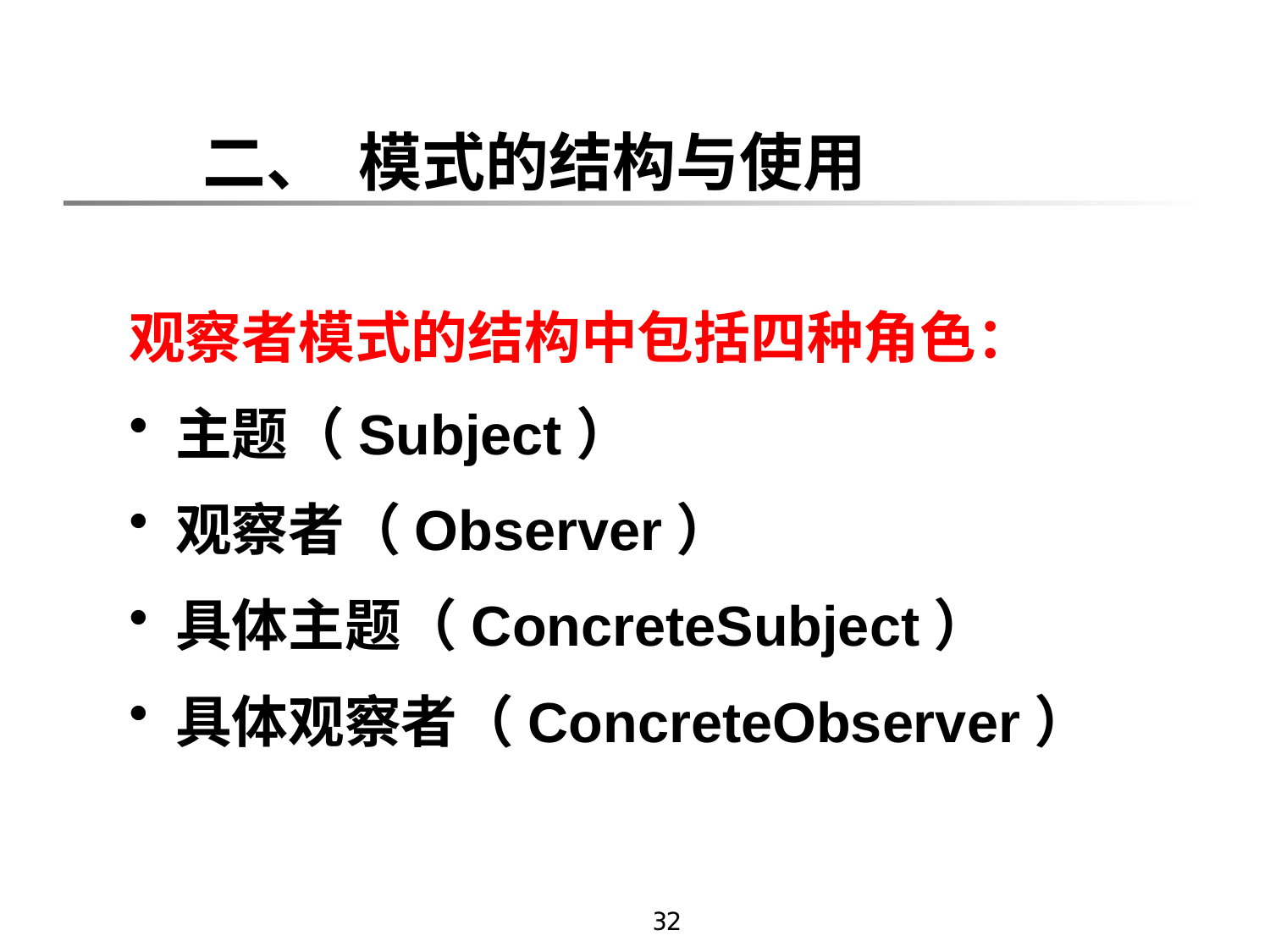

二、  模式的结构与使用

观察者模式的结构中包括四种角色：
 主题（Subject）
 观察者（Observer）
 具体主题（ConcreteSubject）
 具体观察者（ConcreteObserver）

32